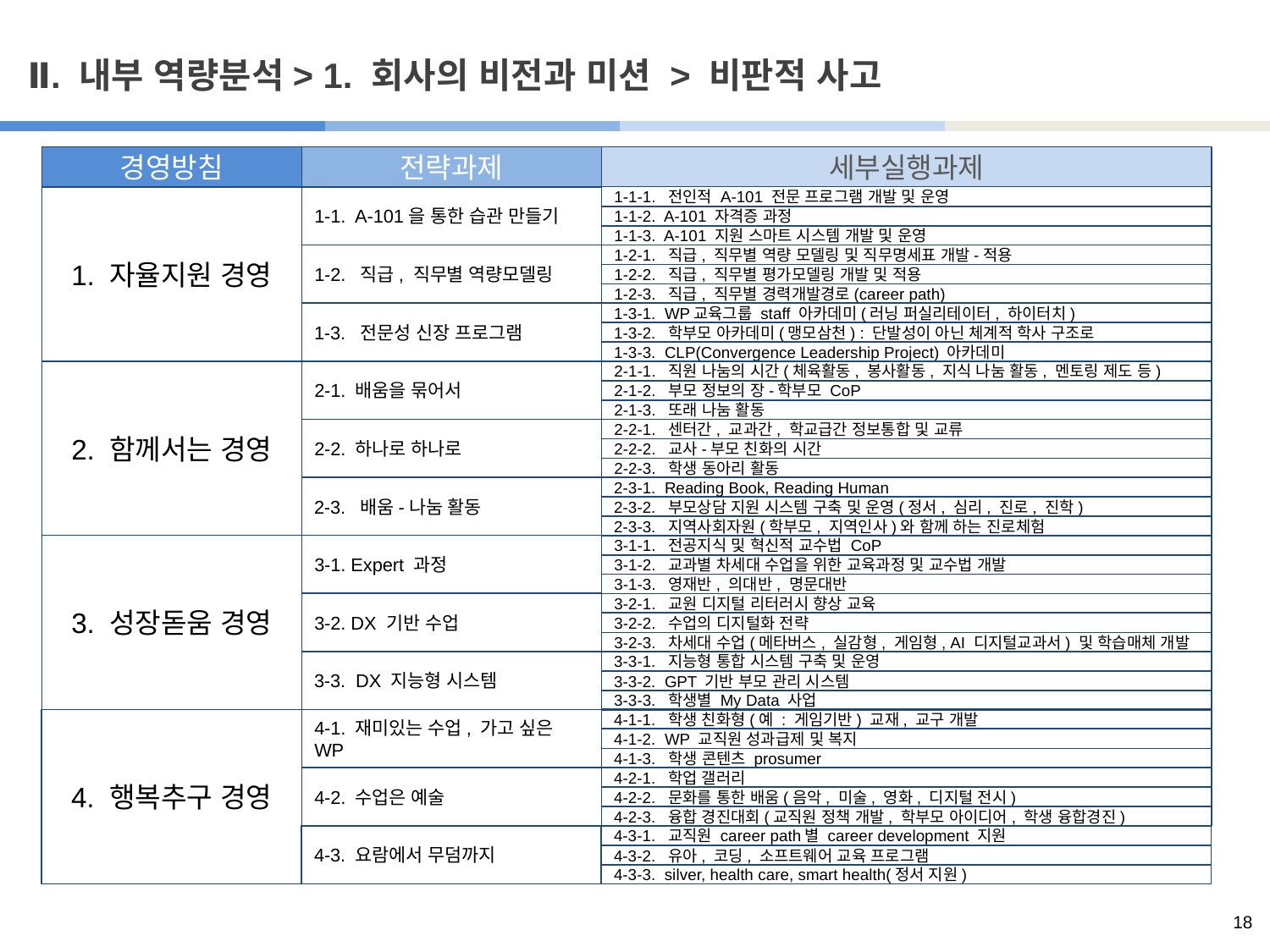

# Ⅱ. 내부 역량분석> 1. 회사의 비전과 미션 > 비판적 사고
경영방침
전략과제
세부실행과제
1-1-1.  전인적 A-101 전문 프로그램 개발 및 운영
1-1.  A-101을 통한 습관 만들기
1. 자율지원 경영
1-1-2.  A-101 자격증 과정
1-1-3.  A-101 지원 스마트 시스템 개발 및 운영
1-2.  직급, 직무별 역량모델링
1-2-1.  직급, 직무별 역량 모델링 및 직무명세표 개발-적용
1-2-2.  직급, 직무별 평가모델링 개발 및 적용
1-2-3.  직급, 직무별 경력개발경로(career path)
1-3.  전문성 신장 프로그램
1-3-1.  WP교육그룹 staff 아카데미(러닝 퍼실리테이터, 하이터치)
1-3-2.  학부모 아카데미(맹모삼천) : 단발성이 아닌 체계적 학사 구조로
1-3-3.  CLP(Convergence Leadership Project) 아카데미
2-1-1.  직원 나눔의 시간(체육활동, 봉사활동, 지식 나눔 활동, 멘토링 제도 등)
2-1. 배움을 묶어서
2. 함께서는 경영
2-1-2.  부모 정보의 장-학부모 CoP
2-1-3.  또래 나눔 활동
2-2. 하나로 하나로
2-2-1.  센터간, 교과간, 학교급간 정보통합 및 교류
2-2-2.  교사-부모 친화의 시간
2-2-3.  학생 동아리 활동
2-3.  배움-나눔 활동
2-3-1.  Reading Book, Reading Human
2-3-2.  부모상담 지원 시스템 구축 및 운영(정서, 심리, 진로, 진학)
2-3-3.  지역사회자원(학부모, 지역인사)와 함께 하는 진로체험
3-1-1.  전공지식 및 혁신적 교수법 CoP
3-1. Expert 과정
3. 성장돋움 경영
3-1-2.  교과별 차세대 수업을 위한 교육과정 및 교수법 개발
3-1-3.  영재반, 의대반, 명문대반
3-2. DX 기반 수업
3-2-1.  교원 디지털 리터러시 향상 교육
3-2-2.  수업의 디지털화 전략
3-2-3.  차세대 수업(메타버스, 실감형, 게임형, AI 디지털교과서) 및 학습매체 개발
3-3.  DX 지능형 시스템
3-3-1.  지능형 통합 시스템 구축 및 운영
3-3-2.  GPT 기반 부모 관리 시스템
3-3-3.  학생별 My Data 사업
4-1-1.  학생 친화형(예 : 게임기반) 교재, 교구 개발
4-1. 재미있는 수업, 가고 싶은 WP
4. 행복추구 경영
4-1-2.  WP 교직원 성과급제 및 복지
4-1-3.  학생 콘텐츠 prosumer
4-2. 수업은 예술
4-2-1.  학업 갤러리
4-2-2.  문화를 통한 배움(음악, 미술, 영화, 디지털 전시)
4-2-3.  융합 경진대회(교직원 정책 개발, 학부모 아이디어, 학생 융합경진)
4-3. 요람에서 무덤까지
4-3-1.  교직원 career path별 career development 지원
4-3-2.  유아, 코딩, 소프트웨어 교육 프로그램
4-3-3.  silver, health care, smart health(정서 지원)
18